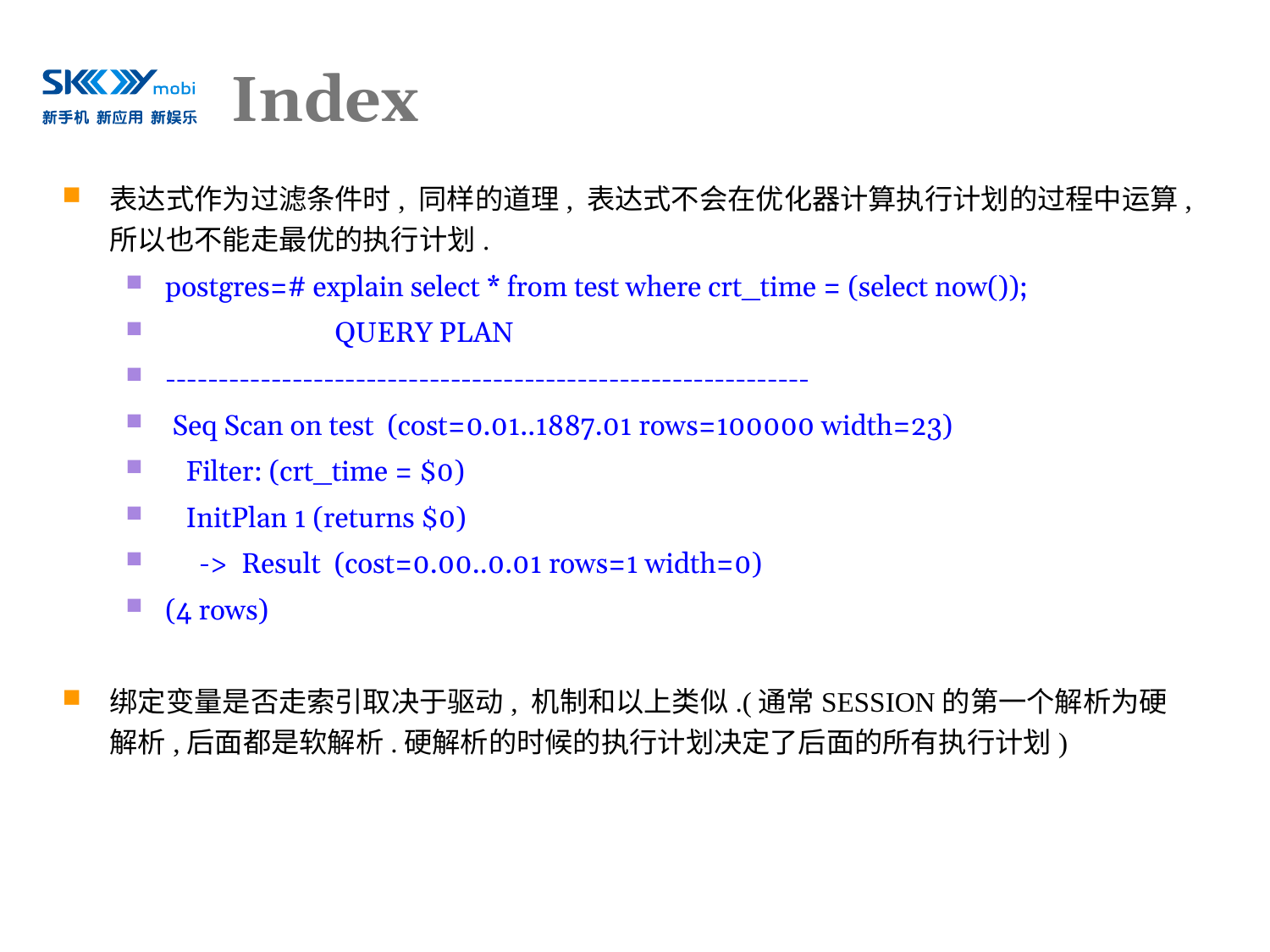

# Index
表达式作为过滤条件时, 同样的道理, 表达式不会在优化器计算执行计划的过程中运算, 所以也不能走最优的执行计划.
postgres=# explain select * from test where crt_time = (select now());
                         QUERY PLAN
-------------------------------------------------------------
 Seq Scan on test  (cost=0.01..1887.01 rows=100000 width=23)
   Filter: (crt_time = $0)
   InitPlan 1 (returns $0)
     ->  Result  (cost=0.00..0.01 rows=1 width=0)
(4 rows)

绑定变量是否走索引取决于驱动, 机制和以上类似.(通常SESSION的第一个解析为硬解析,后面都是软解析.硬解析的时候的执行计划决定了后面的所有执行计划)